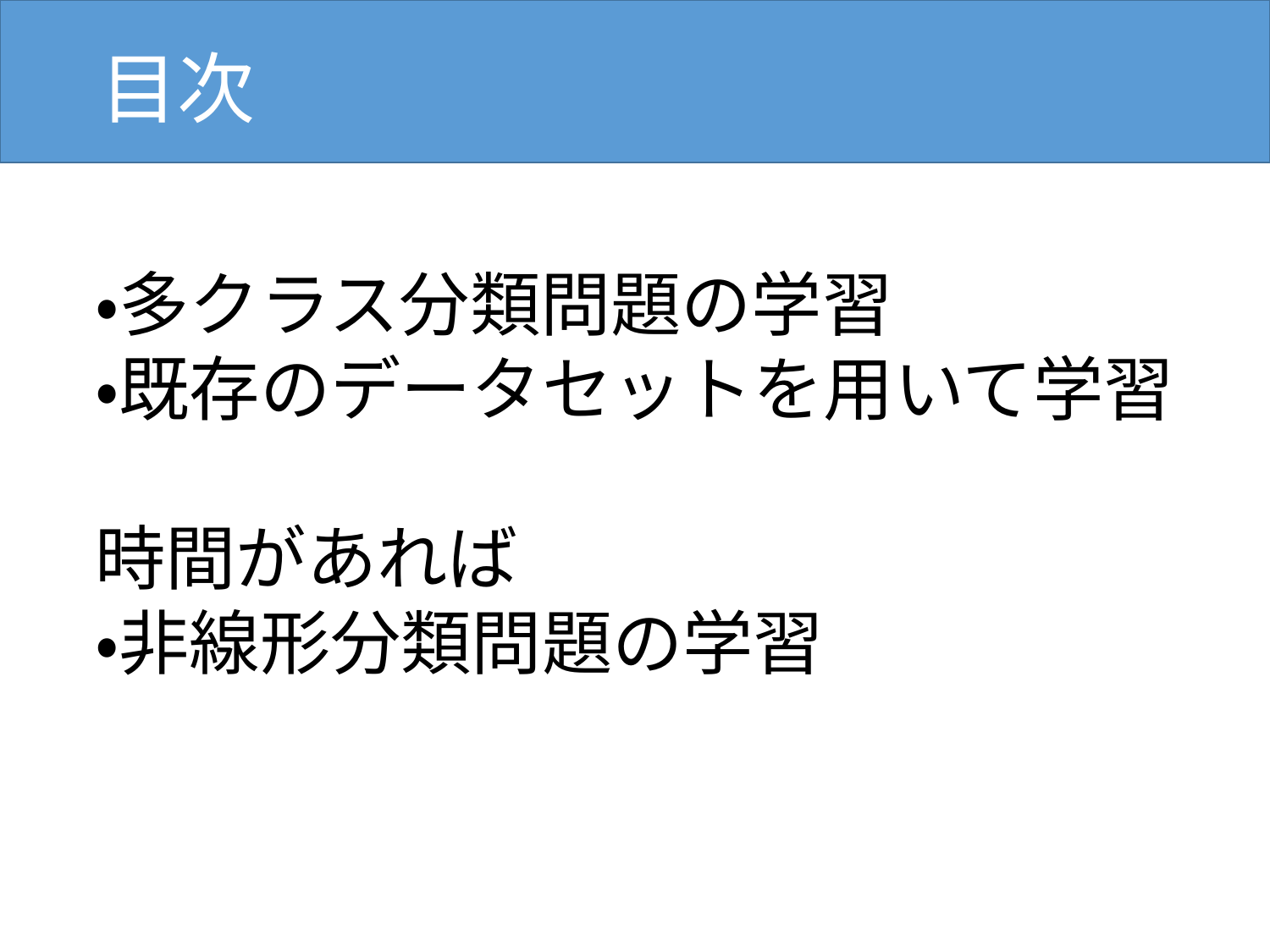

# 目次
・多クラス分類問題の学習
・既存のデータセットを用いて学習

時間があれば
・非線形分類問題の学習